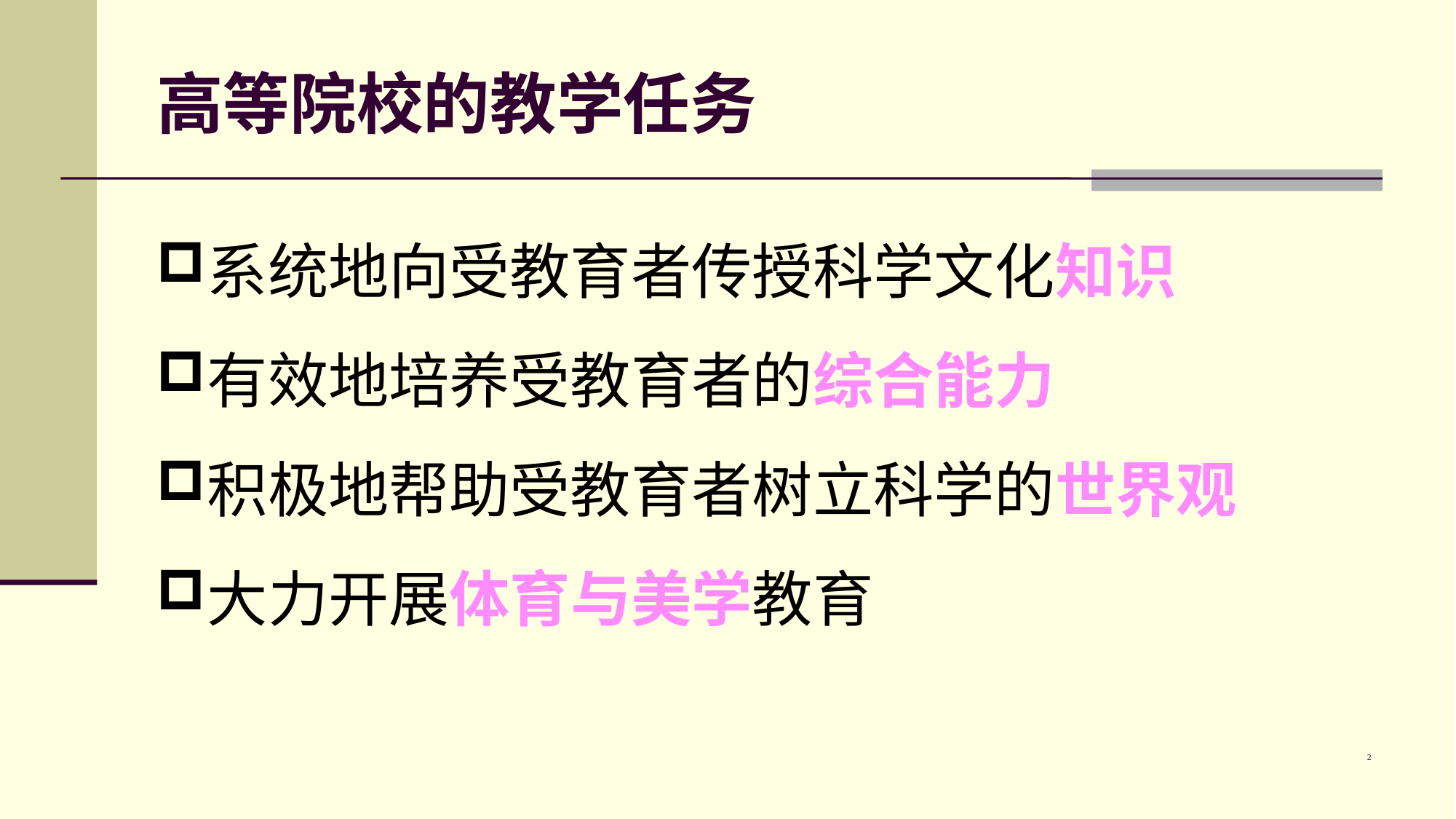

# 高等院校的教学任务
系统地向受教育者传授科学文化知识
有效地培养受教育者的综合能力
积极地帮助受教育者树立科学的世界观
大力开展体育与美学教育

2